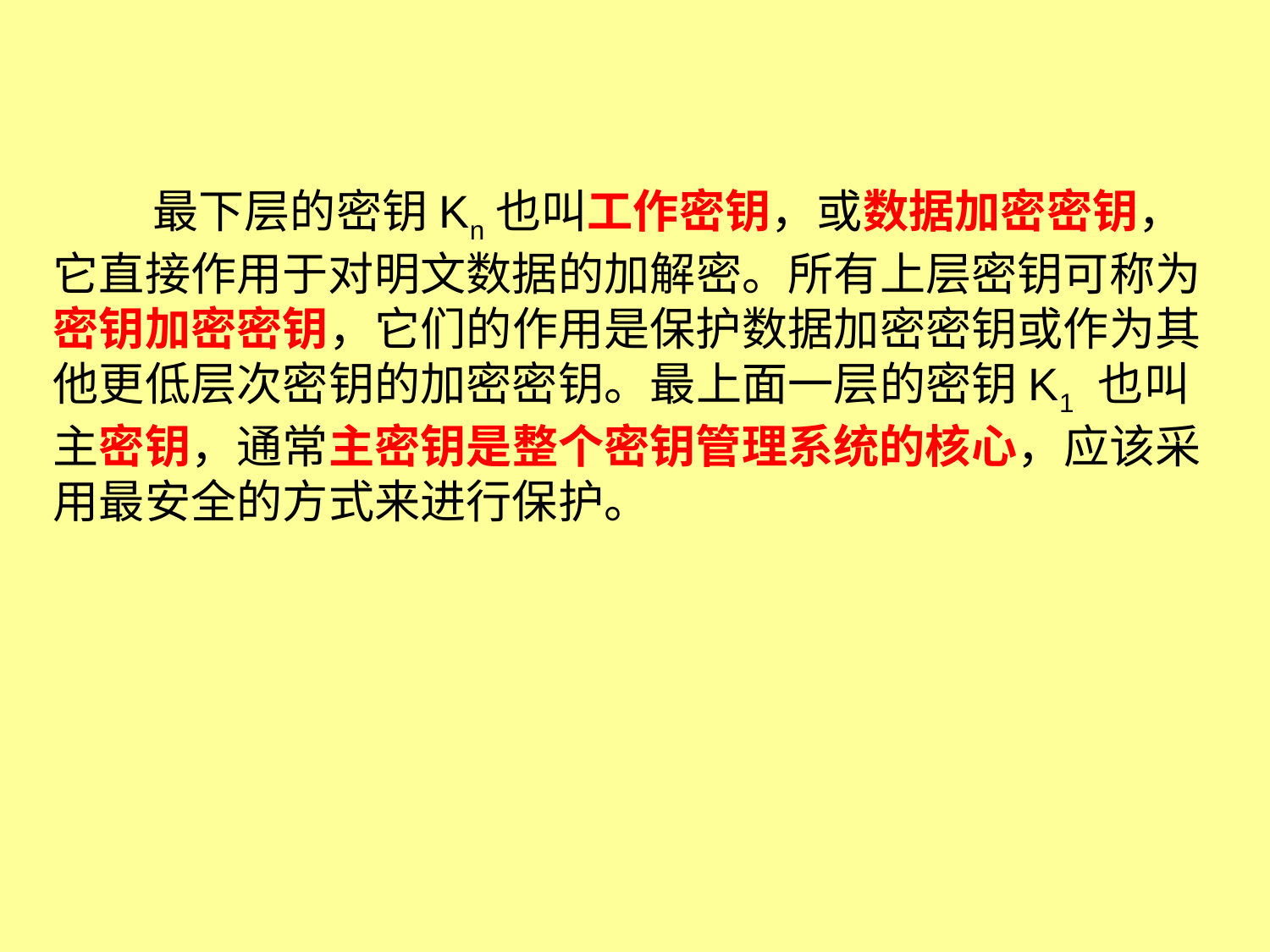

#
最下层的密钥Kn也叫工作密钥，或数据加密密钥，它直接作用于对明文数据的加解密。所有上层密钥可称为密钥加密密钥，它们的作用是保护数据加密密钥或作为其他更低层次密钥的加密密钥。最上面一层的密钥K1 也叫主密钥，通常主密钥是整个密钥管理系统的核心，应该采用最安全的方式来进行保护。